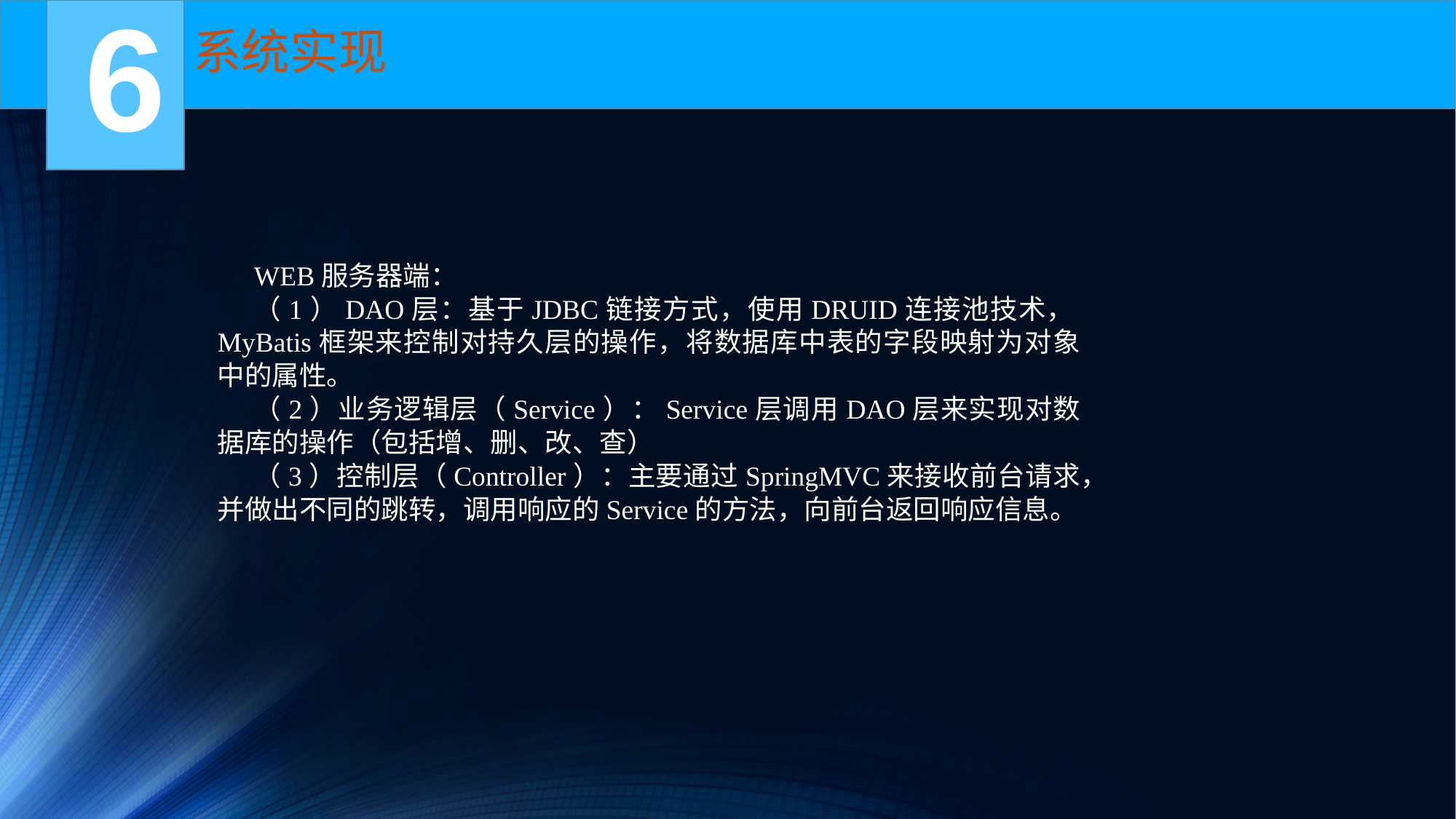

6
系统实现
WEB服务器端：
（1）DAO层：基于JDBC链接方式，使用DRUID连接池技术，MyBatis框架来控制对持久层的操作，将数据库中表的字段映射为对象中的属性。
（2）业务逻辑层（Service）：Service层调用DAO层来实现对数据库的操作（包括增、删、改、查）
（3）控制层（Controller）：主要通过SpringMVC来接收前台请求，并做出不同的跳转，调用响应的Service的方法，向前台返回响应信息。